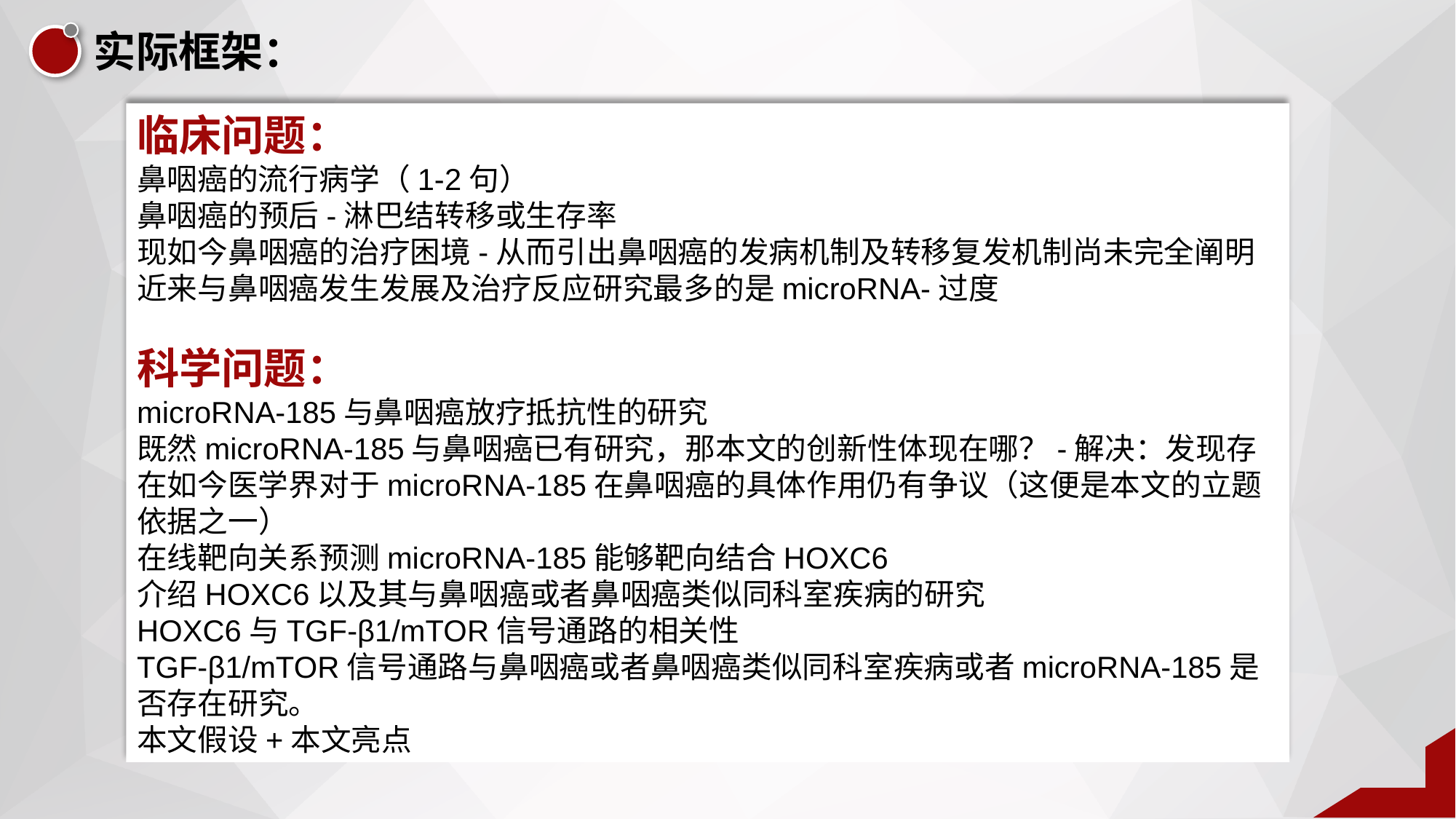

实际框架：

临床问题：
鼻咽癌的流行病学（1-2句）
鼻咽癌的预后-淋巴结转移或生存率
现如今鼻咽癌的治疗困境-从而引出鼻咽癌的发病机制及转移复发机制尚未完全阐明
近来与鼻咽癌发生发展及治疗反应研究最多的是microRNA-过度

科学问题：
microRNA-185与鼻咽癌放疗抵抗性的研究
既然microRNA-185与鼻咽癌已有研究，那本文的创新性体现在哪？-解决：发现存在如今医学界对于microRNA-185在鼻咽癌的具体作用仍有争议（这便是本文的立题依据之一）
在线靶向关系预测microRNA-185能够靶向结合HOXC6
介绍HOXC6以及其与鼻咽癌或者鼻咽癌类似同科室疾病的研究
HOXC6与TGF-β1/mTOR信号通路的相关性
TGF-β1/mTOR信号通路与鼻咽癌或者鼻咽癌类似同科室疾病或者microRNA-185是否存在研究。
本文假设+本文亮点